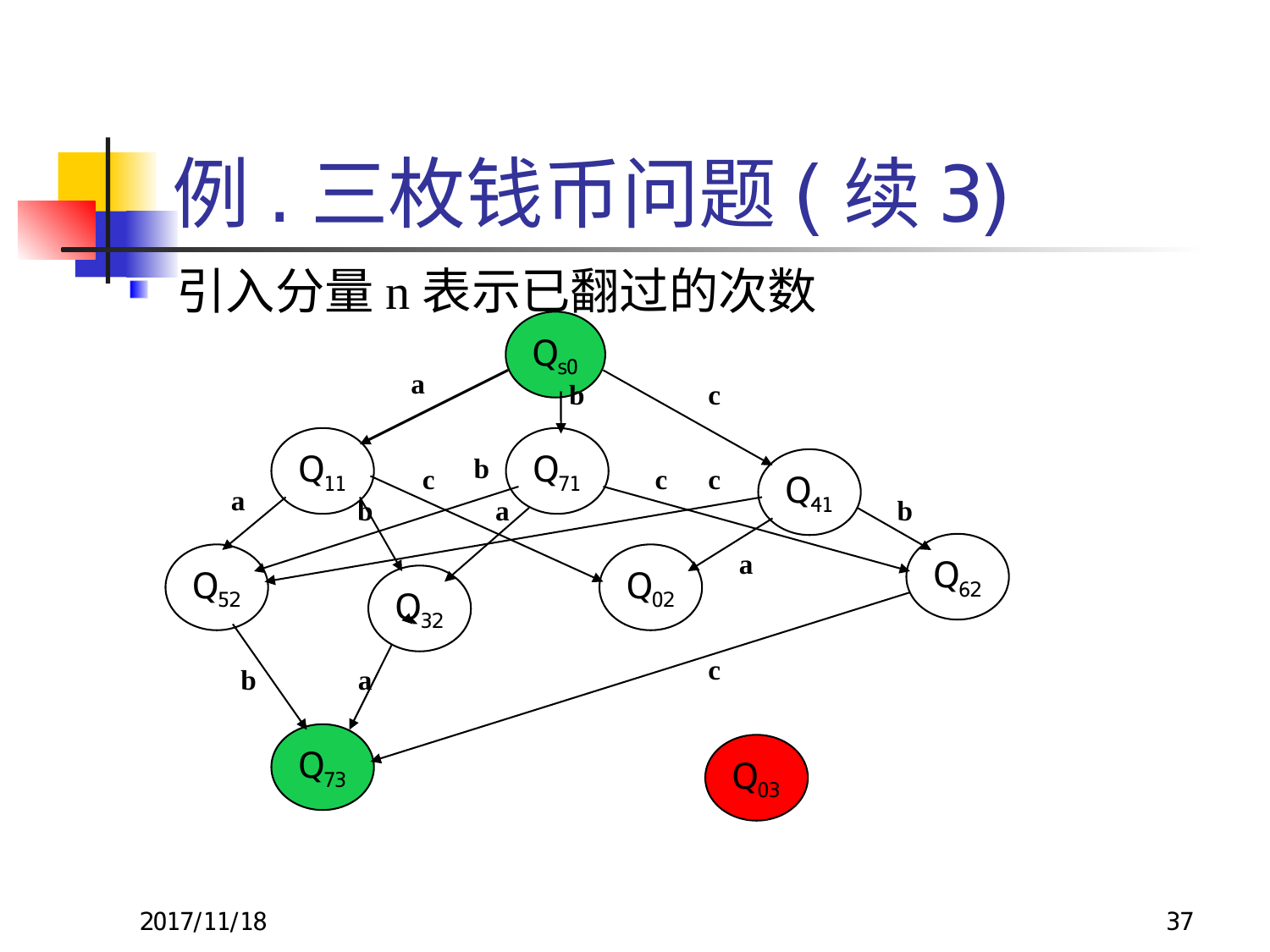

# 例.三枚钱币问题(续3)
引入分量n表示已翻过的次数
Qs0
a

b

c

Q11
Q71
b
c
c
c
Q41
a

b
a

b

a
Q62
Q52
Q02
Q32

c
b
a
Q73
Q03
2017/11/18
37